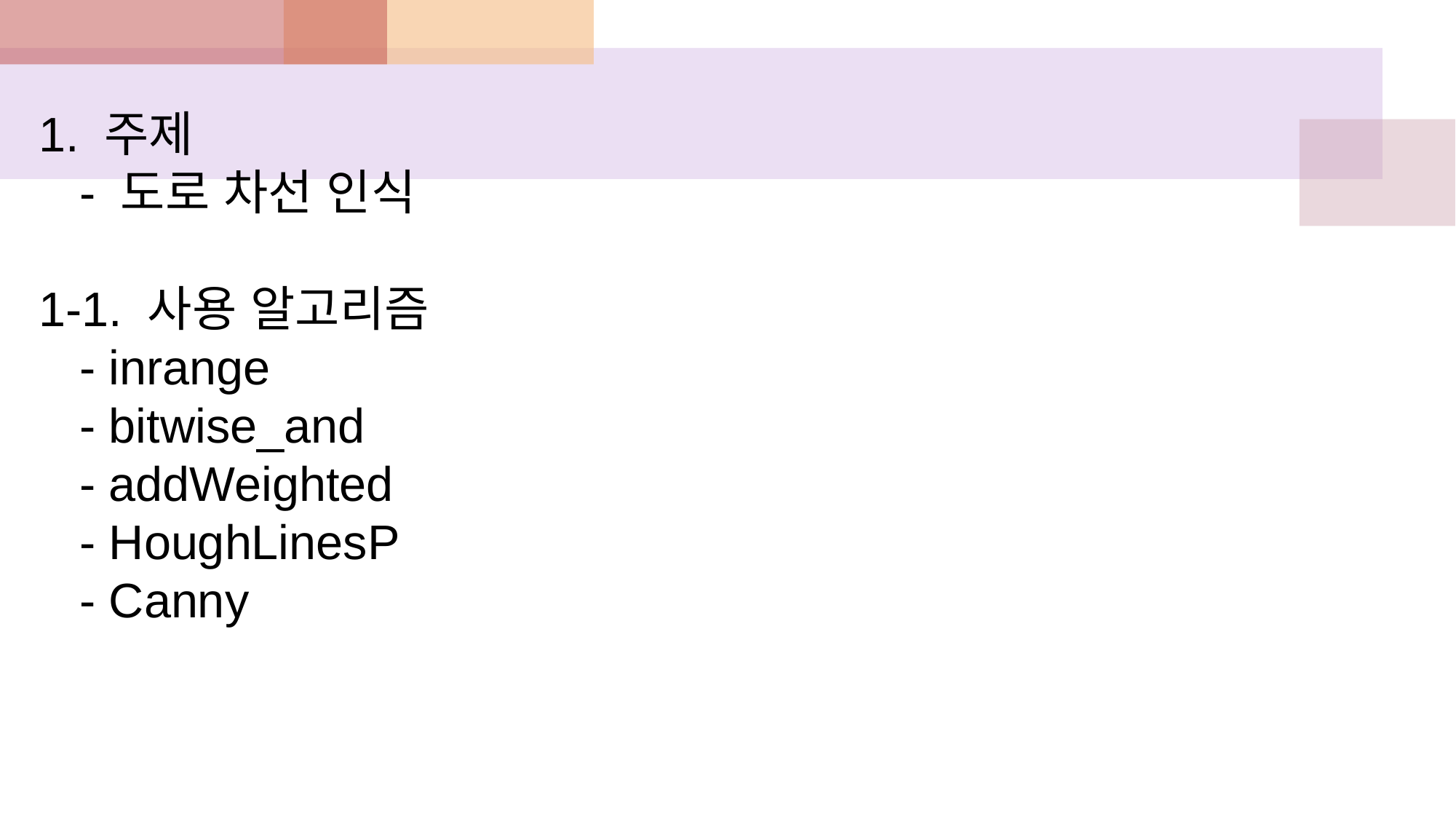

1. 주제
   - 도로 차선 인식

1-1. 사용 알고리즘
   - inrange
   - bitwise_and
   - addWeighted
   - HoughLinesP
   - Canny